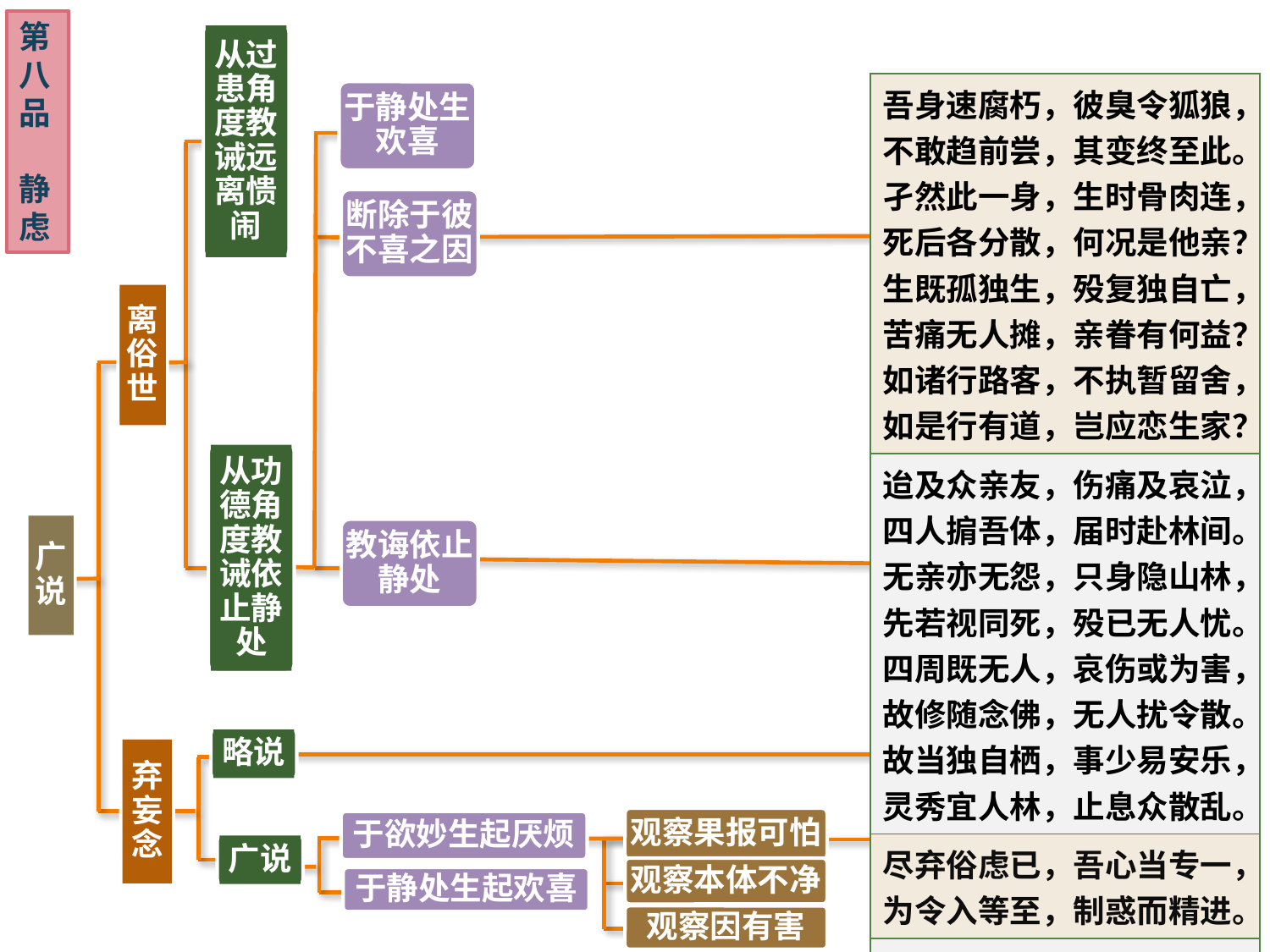

第八品

静虑

从过患角度教诫远离愦闹
| 吾身速腐朽，彼臭令狐狼，不敢趋前尝，其变终至此。孑然此一身，生时骨肉连，死后各分散，何况是他亲？生既孤独生，殁复独自亡，苦痛无人摊，亲眷有何益？如诸行路客，不执暂留舍，如是行有道，岂应恋生家？ |
| --- |
| 迨及众亲友，伤痛及哀泣，四人掮吾体，届时赴林间。无亲亦无怨，只身隐山林，先若视同死，殁已无人忧。四周既无人，哀伤或为害，故修随念佛，无人扰令散。故当独自栖，事少易安乐，灵秀宜人林，止息众散乱。 |
| 尽弃俗虑已，吾心当专一，为令入等至，制惑而精进。 |
| 现世及来世，诸欲引灾祸，今生砍杀缚，来世入地狱。 |
于静处生欢喜

断除于彼不喜之因

离俗世

从功德角度教诫依止静处

广说
教诲依止静处

略说

弃妄念

观察果报可怕
于欲妙生起厌烦

广说

观察本体不净
于静处生起欢喜

观察因有害